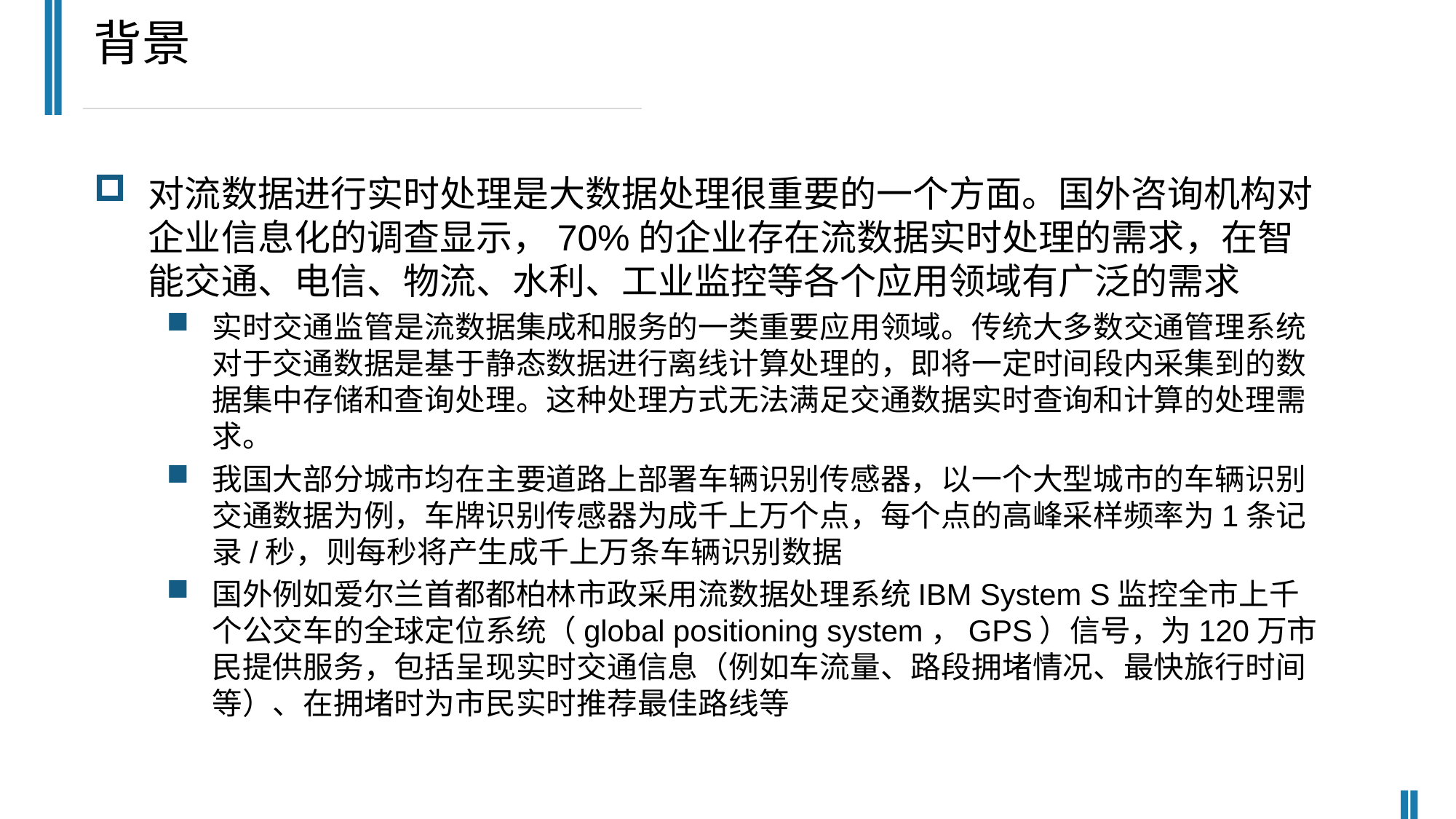

背景

对流数据进行实时处理是大数据处理很重要的一个方面。国外咨询机构对企业信息化的调查显示，70%的企业存在流数据实时处理的需求，在智能交通、电信、物流、水利、工业监控等各个应用领域有广泛的需求
实时交通监管是流数据集成和服务的一类重要应用领域。传统大多数交通管理系统对于交通数据是基于静态数据进行离线计算处理的，即将一定时间段内采集到的数据集中存储和查询处理。这种处理方式无法满足交通数据实时查询和计算的处理需求。
我国大部分城市均在主要道路上部署车辆识别传感器，以一个大型城市的车辆识别交通数据为例，车牌识别传感器为成千上万个点，每个点的高峰采样频率为1条记录/秒，则每秒将产生成千上万条车辆识别数据
国外例如爱尔兰首都都柏林市政采用流数据处理系统IBM System S监控全市上千个公交车的全球定位系统（global positioning system，GPS）信号，为120万市民提供服务，包括呈现实时交通信息（例如车流量、路段拥堵情况、最快旅行时间等）、在拥堵时为市民实时推荐最佳路线等